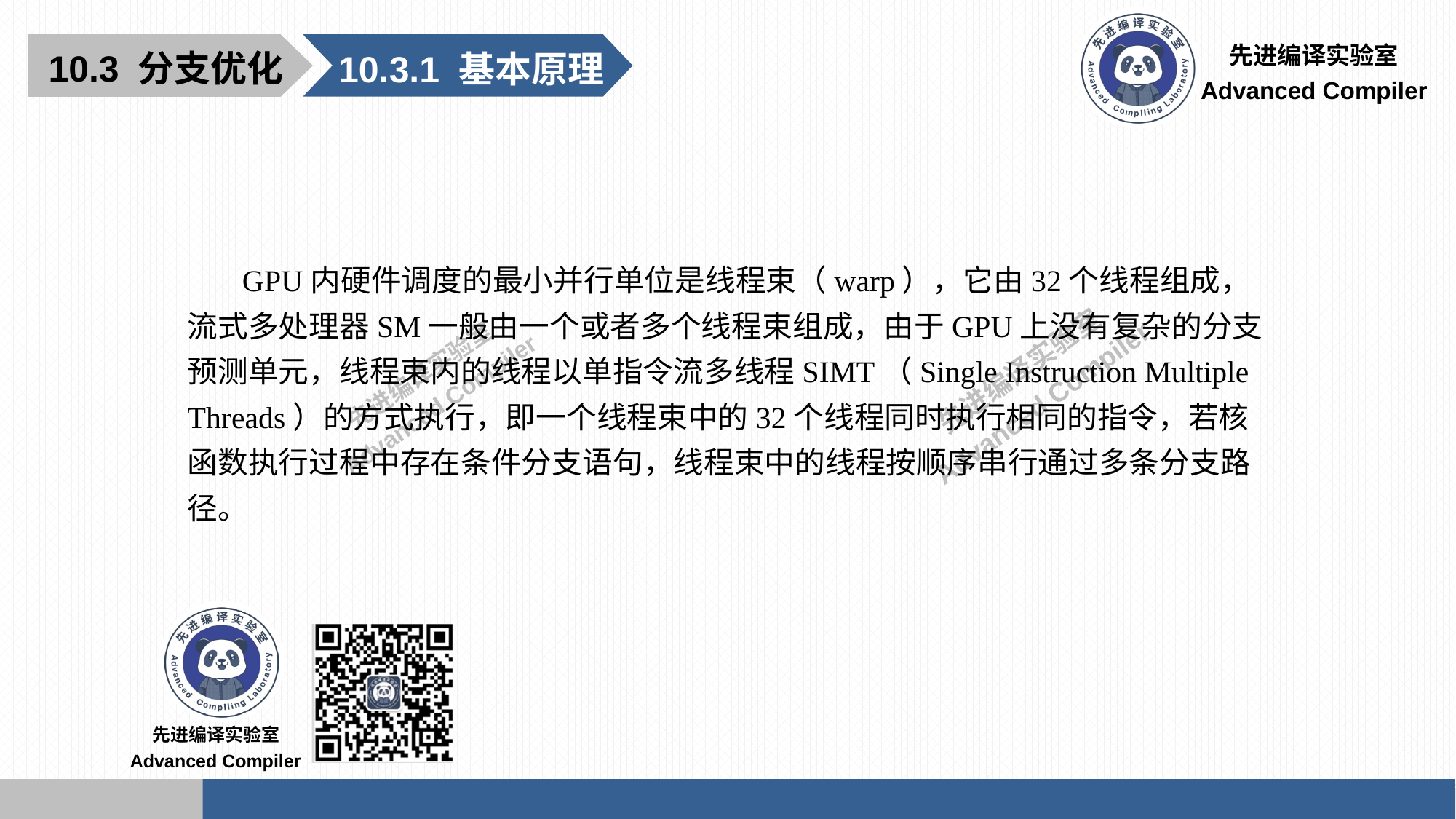

10.3 分支优化
10.3.1 基本原理

   GPU内硬件调度的最小并行单位是线程束（warp），它由32个线程组成，流式多处理器SM一般由一个或者多个线程束组成，由于GPU上没有复杂的分支预测单元，线程束内的线程以单指令流多线程SIMT（Single Instruction Multiple Threads）的方式执行，即一个线程束中的32个线程同时执行相同的指令，若核函数执行过程中存在条件分支语句，线程束中的线程按顺序串行通过多条分支路径。